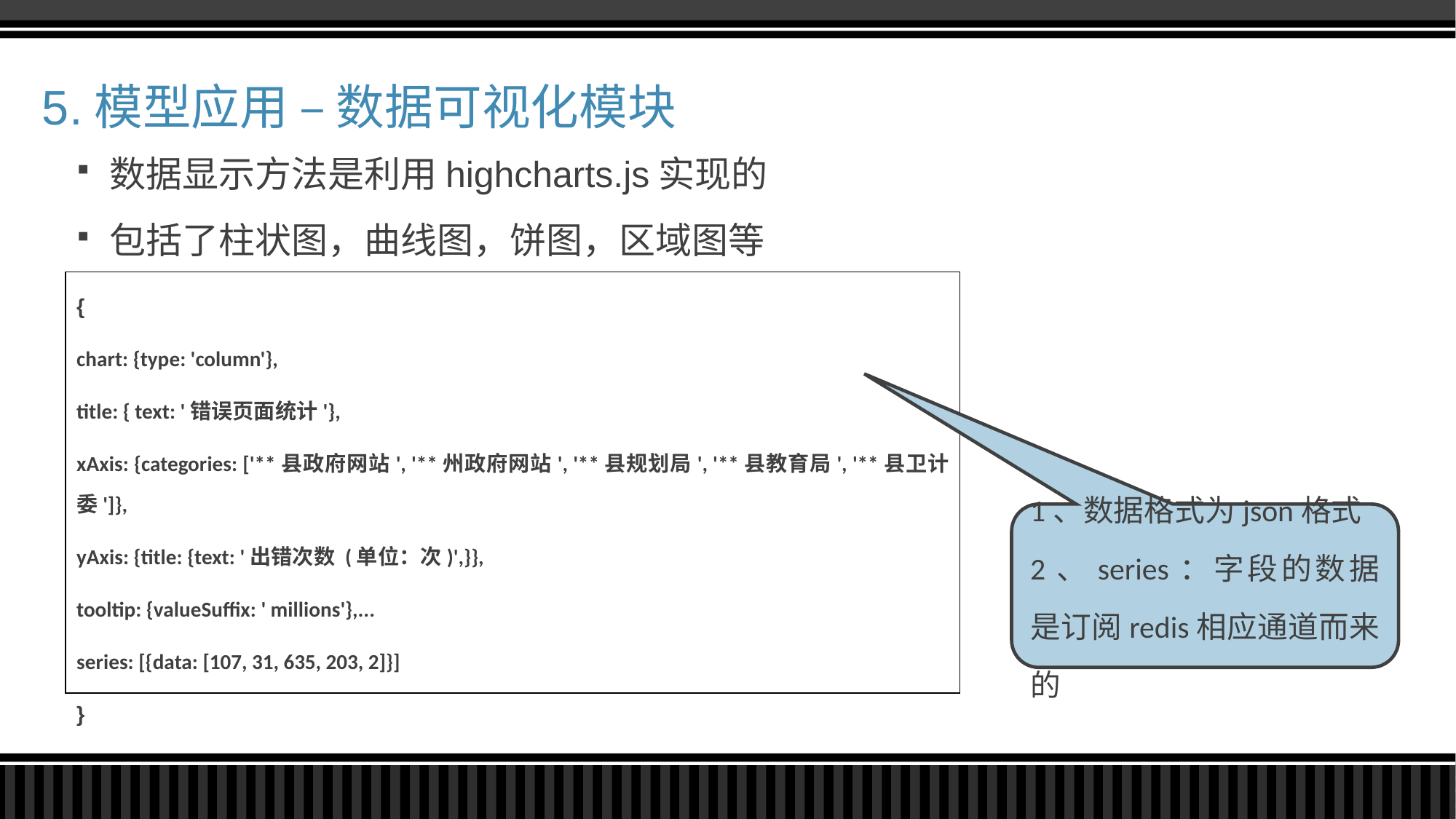

# 5.模型应用 – 数据可视化模块
数据显示方法是利用highcharts.js实现的
包括了柱状图，曲线图，饼图，区域图等
{
chart: {type: 'column'},
title: { text: '错误页面统计'},
xAxis: {categories: ['**县政府网站', '**州政府网站', '**县规划局', '**县教育局', '**县卫计委']},
yAxis: {title: {text: '出错次数 (单位：次)',}},
tooltip: {valueSuffix: ' millions'},...
series: [{data: [107, 31, 635, 203, 2]}]
}
1、数据格式为json格式
2、series：字段的数据是订阅redis相应通道而来的